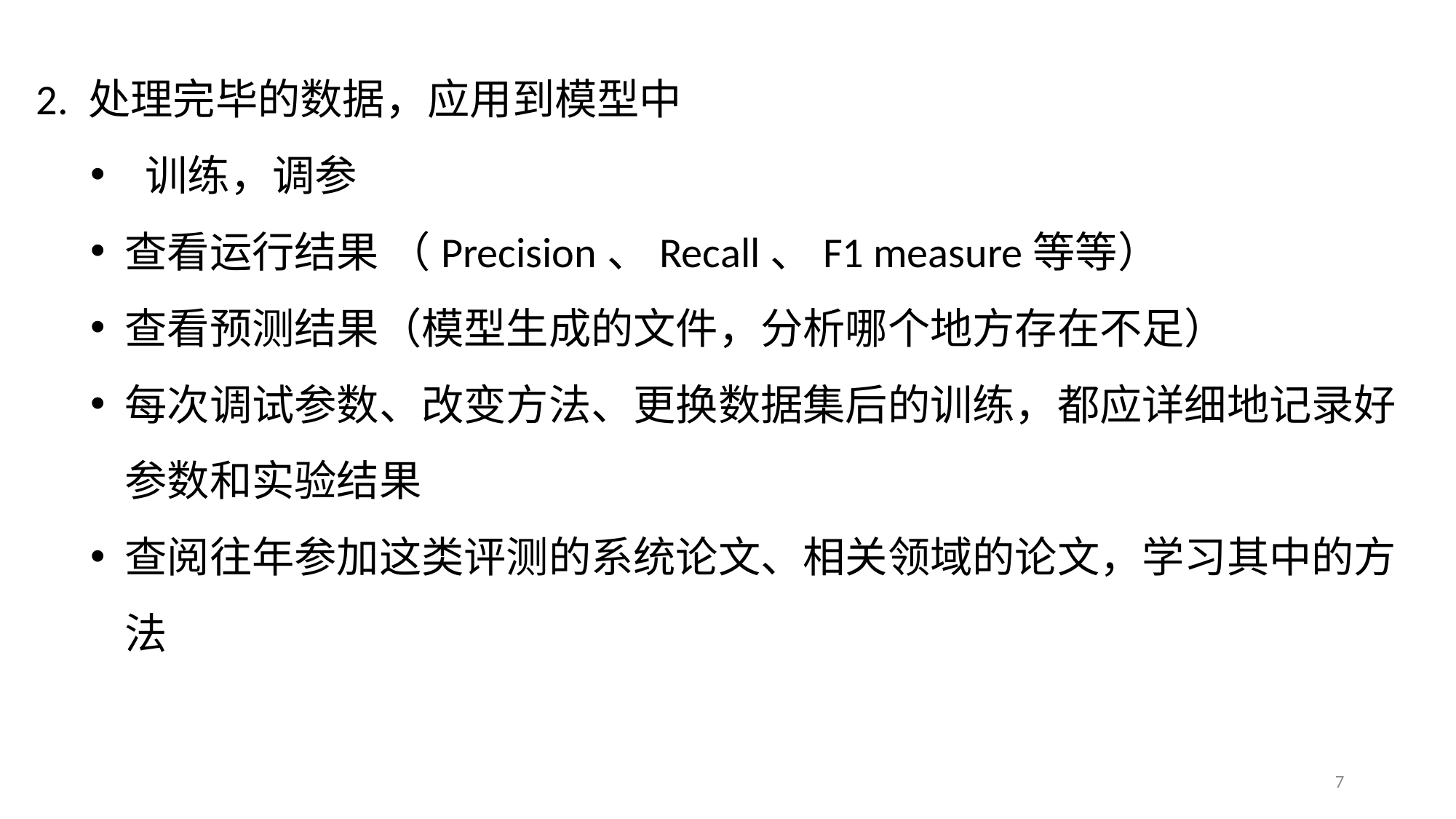

2. 处理完毕的数据，应用到模型中
训练，调参
查看运行结果 （Precision、Recall、F1 measure等等）
查看预测结果（模型生成的文件，分析哪个地方存在不足）
每次调试参数、改变方法、更换数据集后的训练，都应详细地记录好参数和实验结果
查阅往年参加这类评测的系统论文、相关领域的论文，学习其中的方法
7